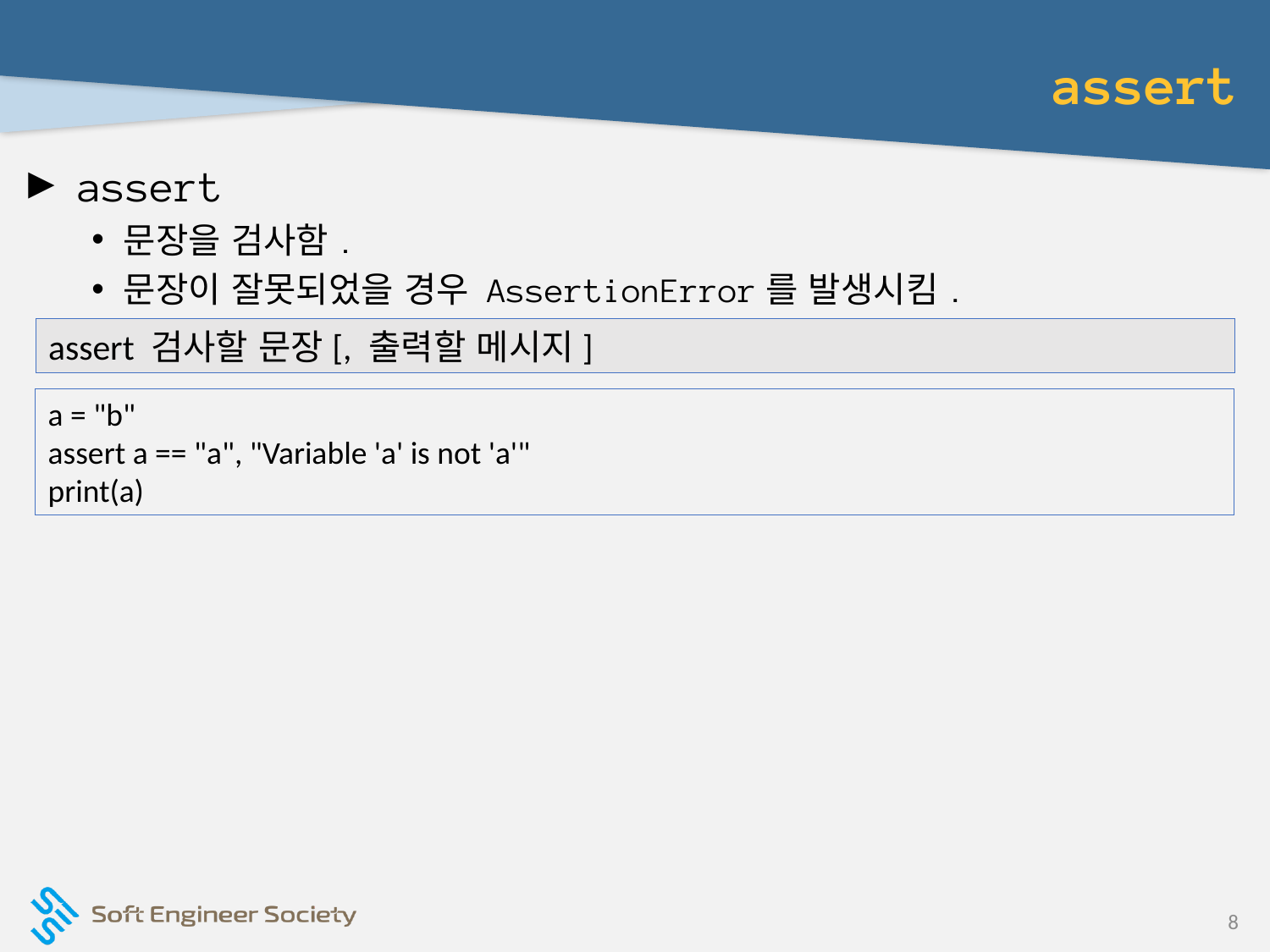

# assert
assert
문장을 검사함.
문장이 잘못되었을 경우 AssertionError를 발생시킴.
assert 검사할 문장[, 출력할 메시지]
a = "b"
assert a == "a", "Variable 'a' is not 'a'"
print(a)
8